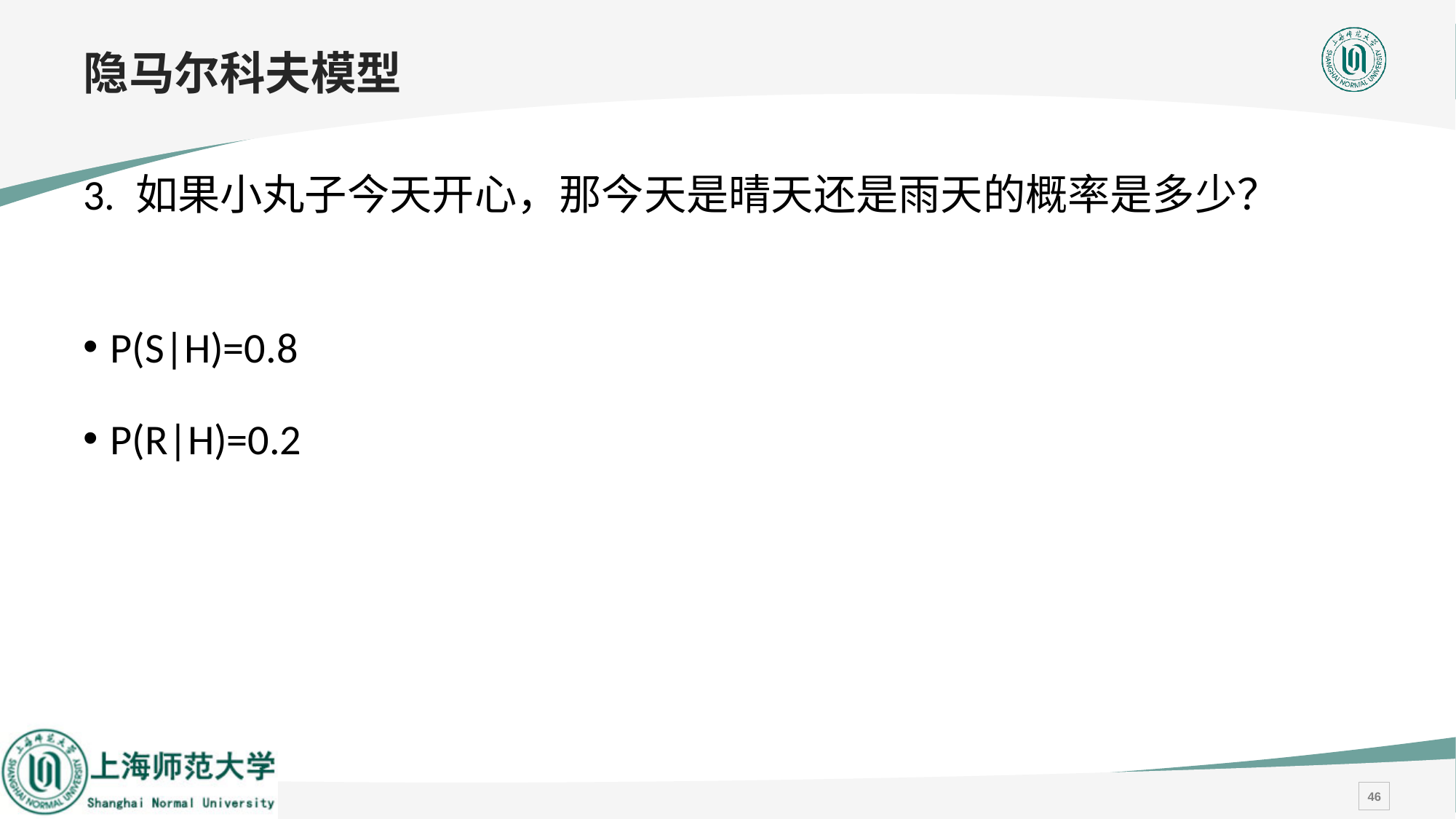

# 隐马尔科夫模型
3. 如果小丸子今天开心，那今天是晴天还是雨天的概率是多少？

P(S|H)=0.8
P(R|H)=0.2